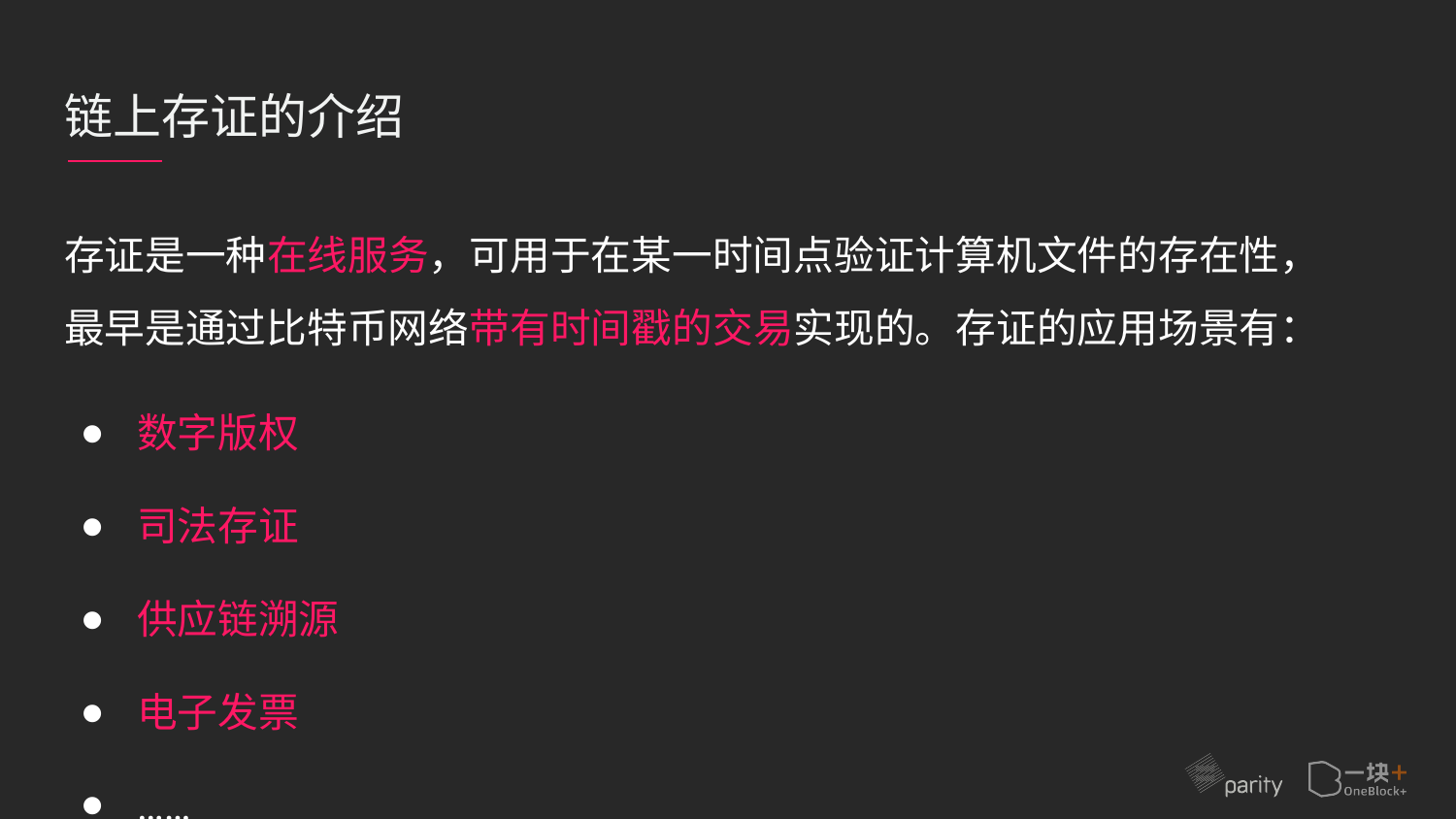

# 链上存证的介绍
存证是一种在线服务，可用于在某一时间点验证计算机文件的存在性，最早是通过比特币网络带有时间戳的交易实现的。存证的应用场景有：
数字版权
司法存证
供应链溯源
电子发票
……